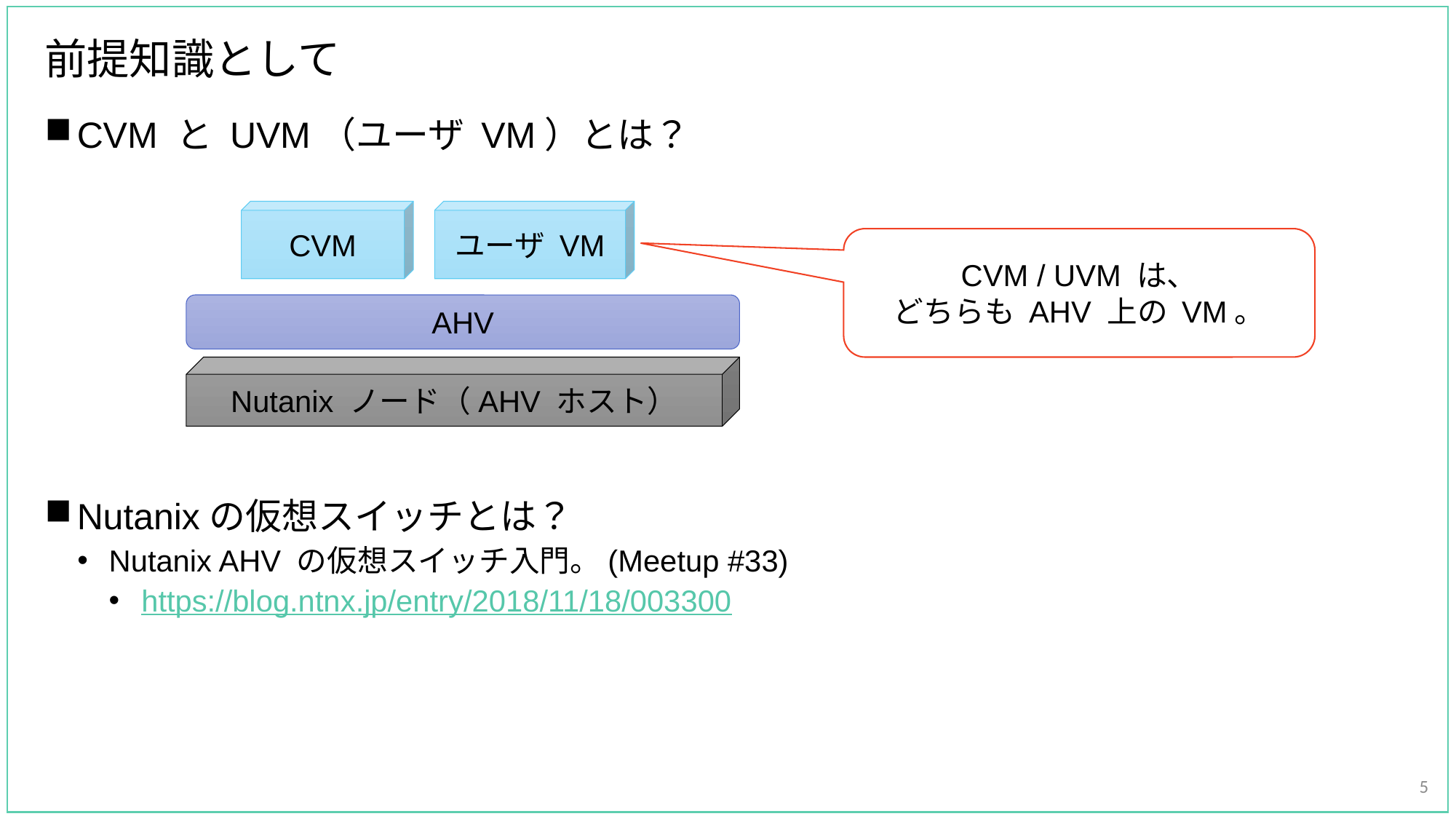

# 前提知識として
CVM と UVM（ユーザ VM）とは？

Nutanixの仮想スイッチとは？
Nutanix AHV の仮想スイッチ入門。(Meetup #33)
https://blog.ntnx.jp/entry/2018/11/18/003300

CVM
ユーザ VM
CVM / UVM は、
どちらも AHV 上の VM。
AHV
Nutanix ノード（AHV ホスト）
5